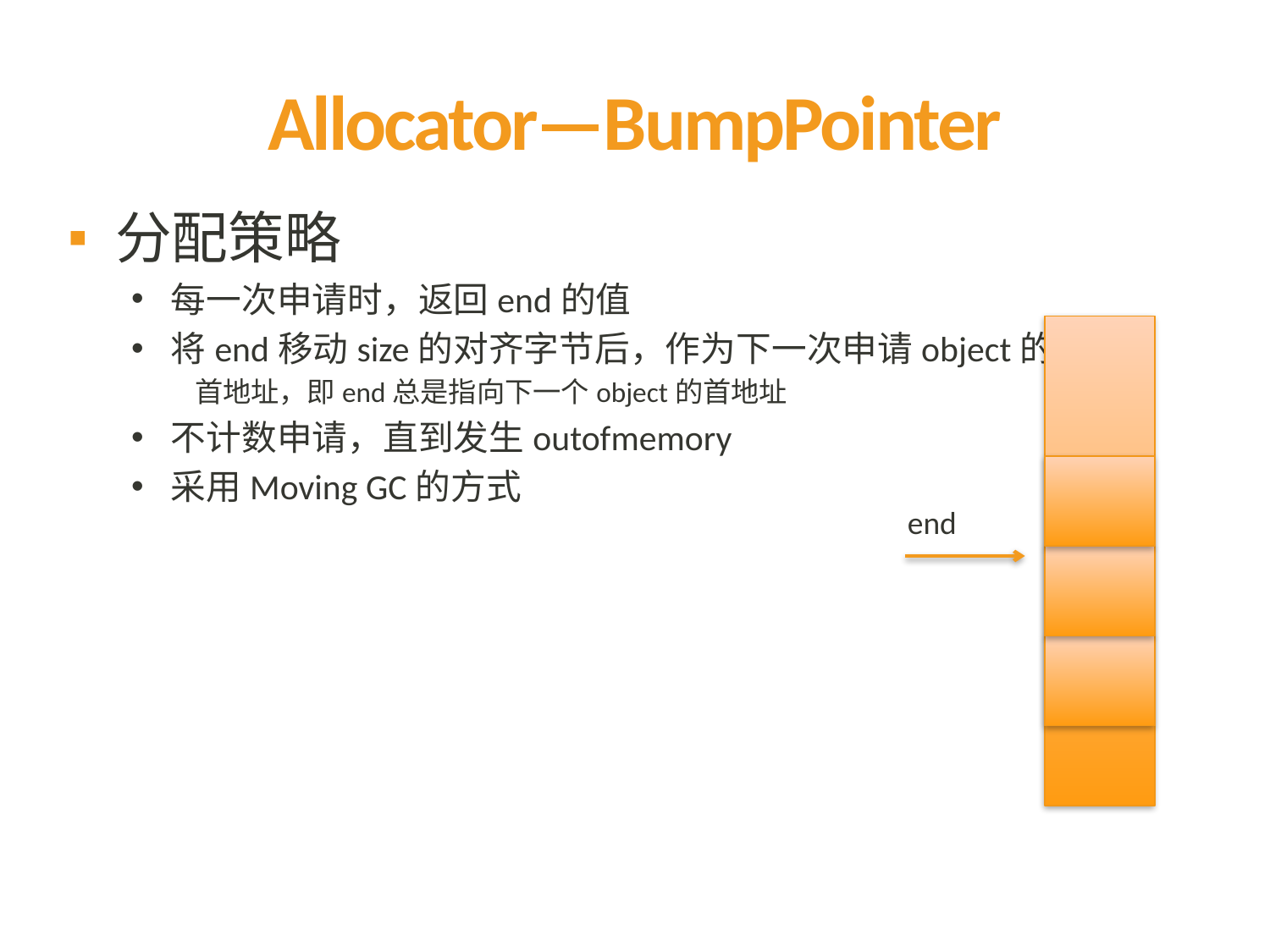

# Allocator—BumpPointer
分配策略
每一次申请时，返回end的值
将end移动size的对齐字节后，作为下一次申请object的
首地址，即end总是指向下一个object的首地址
不计数申请，直到发生outofmemory
采用Moving GC的方式

end